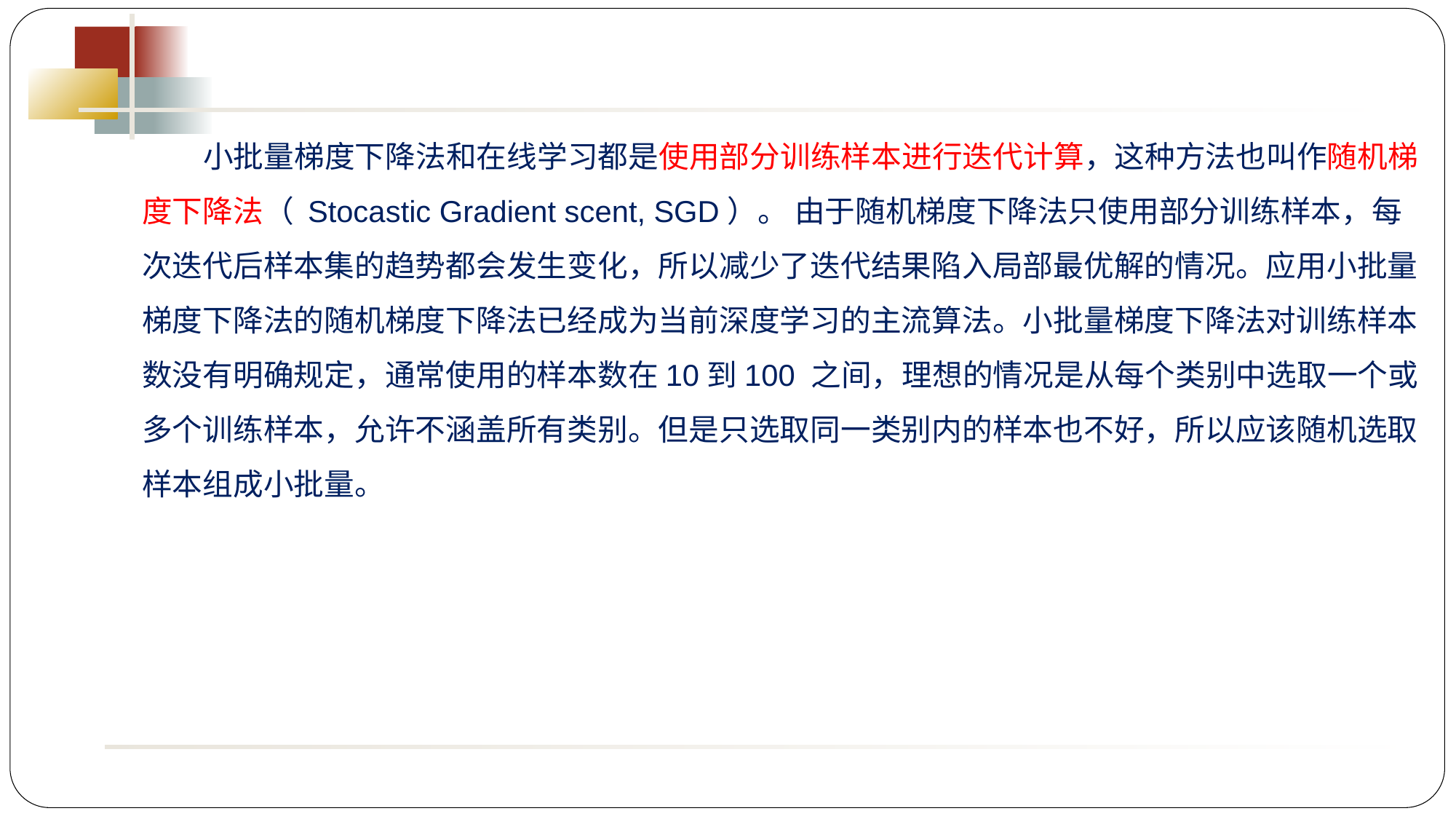

小批量梯度下降法和在线学习都是使用部分训练样本进行迭代计算，这种方法也叫作随机梯度下降法（ Stocastic Gradient scent, SGD）。 由于随机梯度下降法只使用部分训练样本，每次迭代后样本集的趋势都会发生变化，所以减少了迭代结果陷入局部最优解的情况。应用小批量梯度下降法的随机梯度下降法已经成为当前深度学习的主流算法。小批量梯度下降法对训练样本数没有明确规定，通常使用的样本数在10到100 之间，理想的情况是从每个类别中选取一个或多个训练样本，允许不涵盖所有类别。但是只选取同一类别内的样本也不好，所以应该随机选取样本组成小批量。